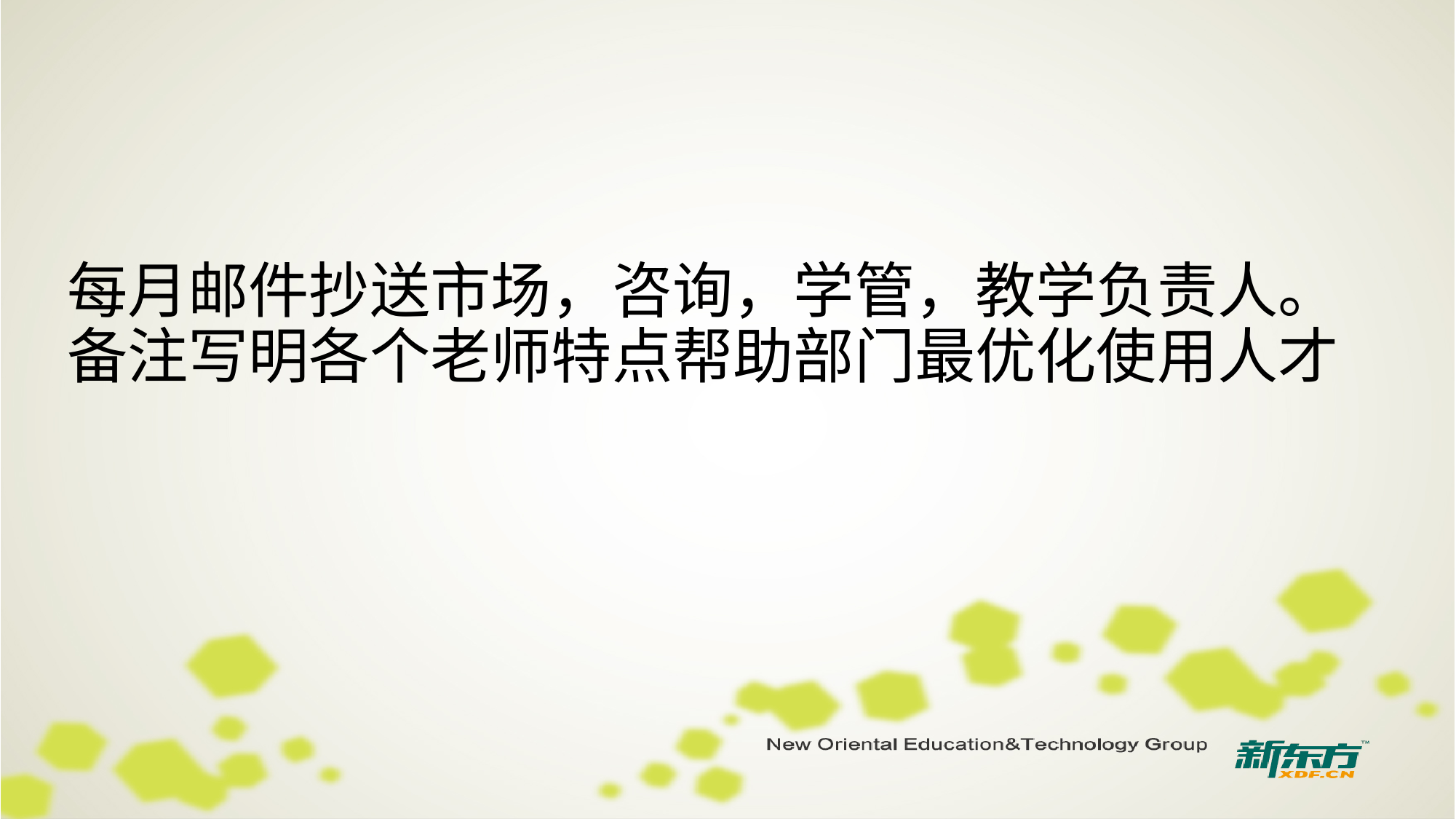

# 每月邮件抄送市场，咨询，学管，教学负责人。 备注写明各个老师特点帮助部门最优化使用人才